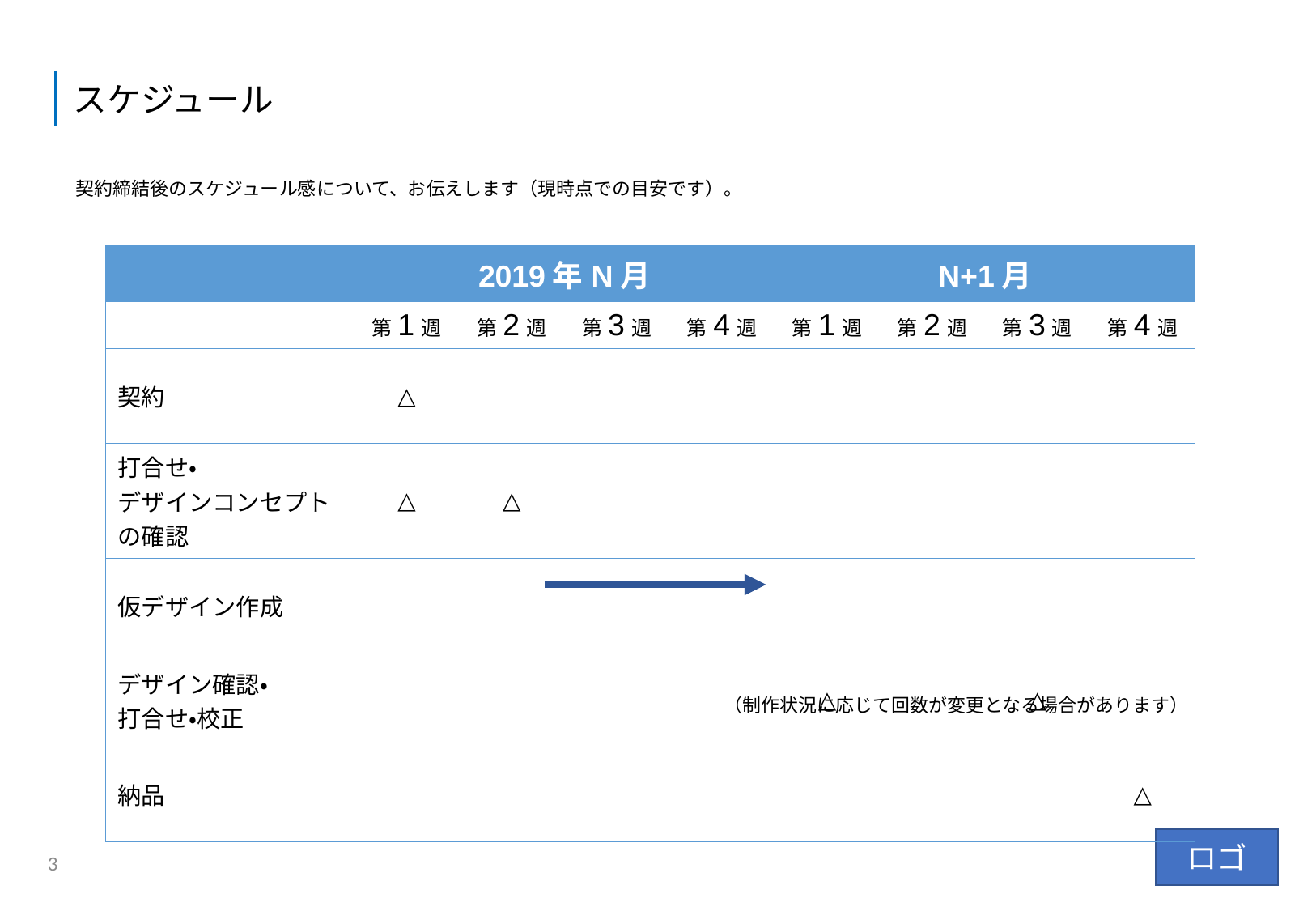

# スケジュール
契約締結後のスケジュール感について、お伝えします（現時点での目安です）。
|  | 2019年N月 |  |  |  | N+1月 |  |  |  |
| --- | --- | --- | --- | --- | --- | --- | --- | --- |
|  | 第1週 | 第2週 | 第3週 | 第4週 | 第1週 | 第2週 | 第3週 | 第4週 |
| 契約 | △ |  |  |  |  |  |  |  |
| 打合せ・ デザインコンセプトの確認 | △ | △ |  |  |  |  |  |  |
| 仮デザイン作成 |  |  |  |  |  |  |  |  |
| デザイン確認・ 打合せ・校正 |  |  |  |  | △ |  | △ |  |
| 納品 |  |  |  |  |  |  |  | △ |
　（制作状況に応じて回数が変更となる場合があります）